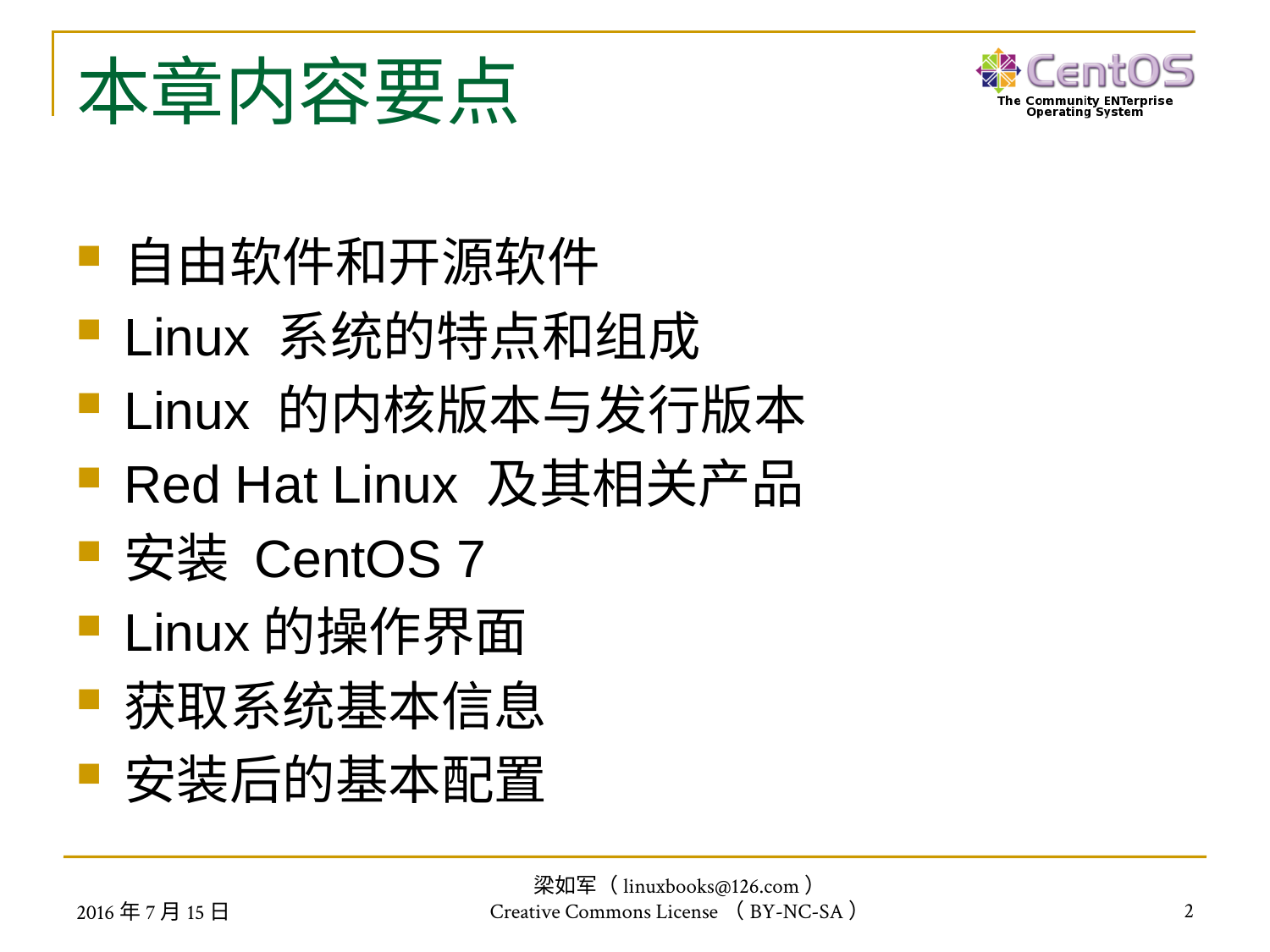

# 本章内容要点
自由软件和开源软件
Linux 系统的特点和组成
Linux 的内核版本与发行版本
Red Hat Linux 及其相关产品
安装 CentOS 7
Linux的操作界面
获取系统基本信息
安装后的基本配置

梁如军（linuxbooks@126.com）
Creative Commons License（BY-NC-SA）
2016年7月15日
2